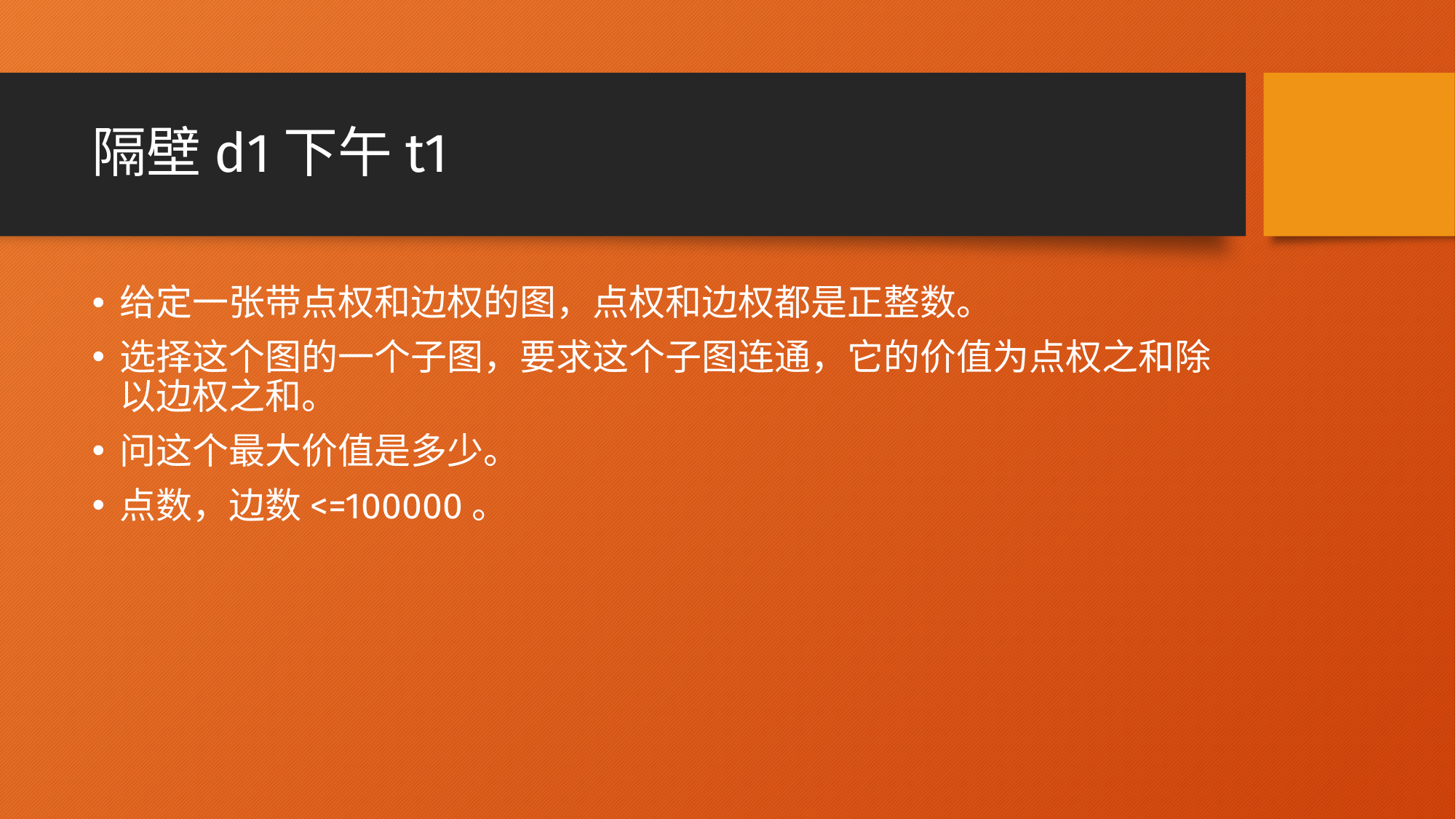

# 隔壁d1下午t1
给定一张带点权和边权的图，点权和边权都是正整数。
选择这个图的一个子图，要求这个子图连通，它的价值为点权之和除以边权之和。
问这个最大价值是多少。
点数，边数<=100000。